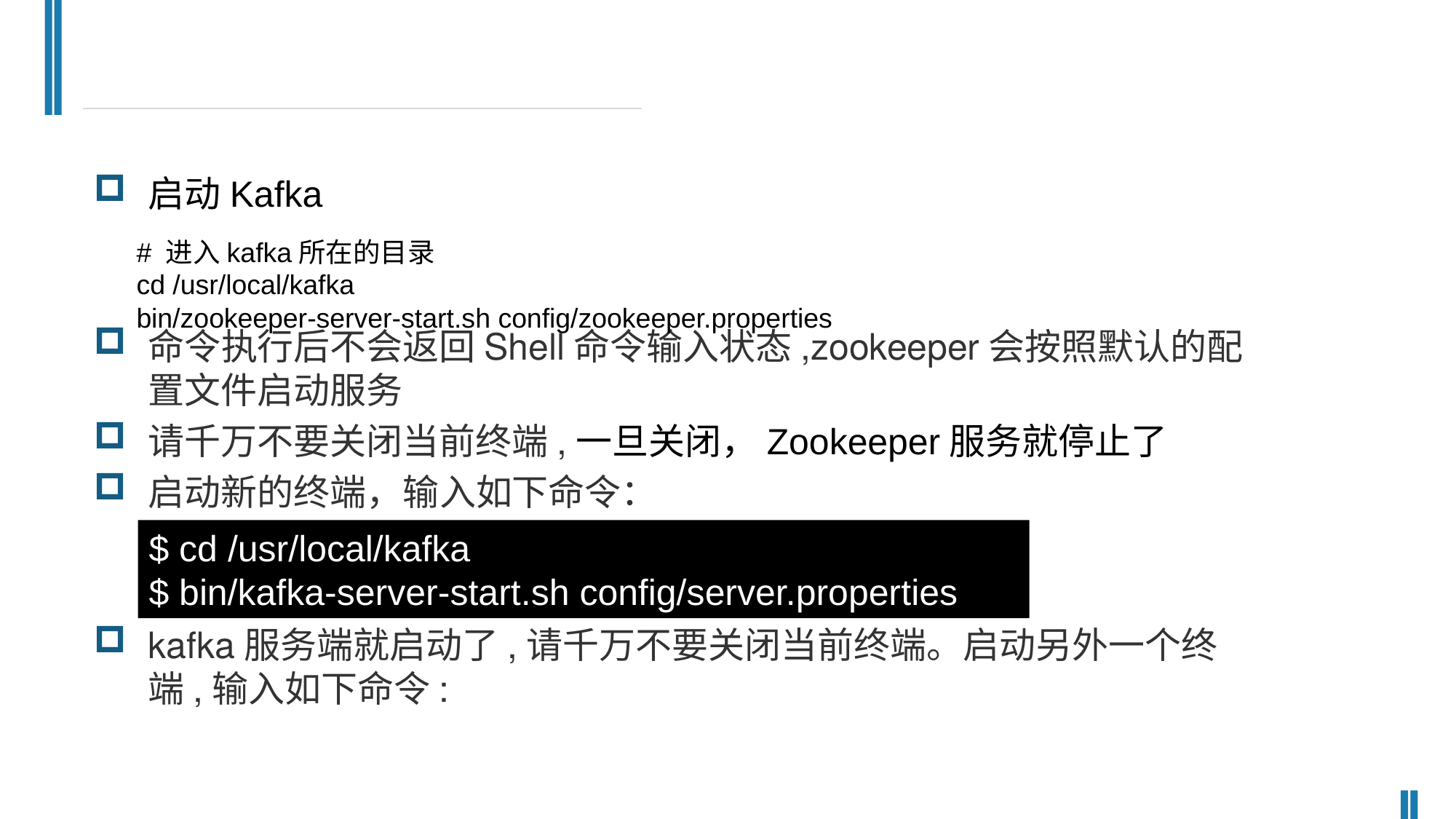

启动Kafka

命令执行后不会返回Shell命令输入状态,zookeeper会按照默认的配置文件启动服务
请千万不要关闭当前终端,一旦关闭，Zookeeper服务就停止了
启动新的终端，输入如下命令：

kafka服务端就启动了,请千万不要关闭当前终端。启动另外一个终端,输入如下命令:
# 进入kafka所在的目录
cd /usr/local/kafka
bin/zookeeper-server-start.sh config/zookeeper.properties
$ cd /usr/local/kafka
$ bin/kafka-server-start.sh config/server.properties